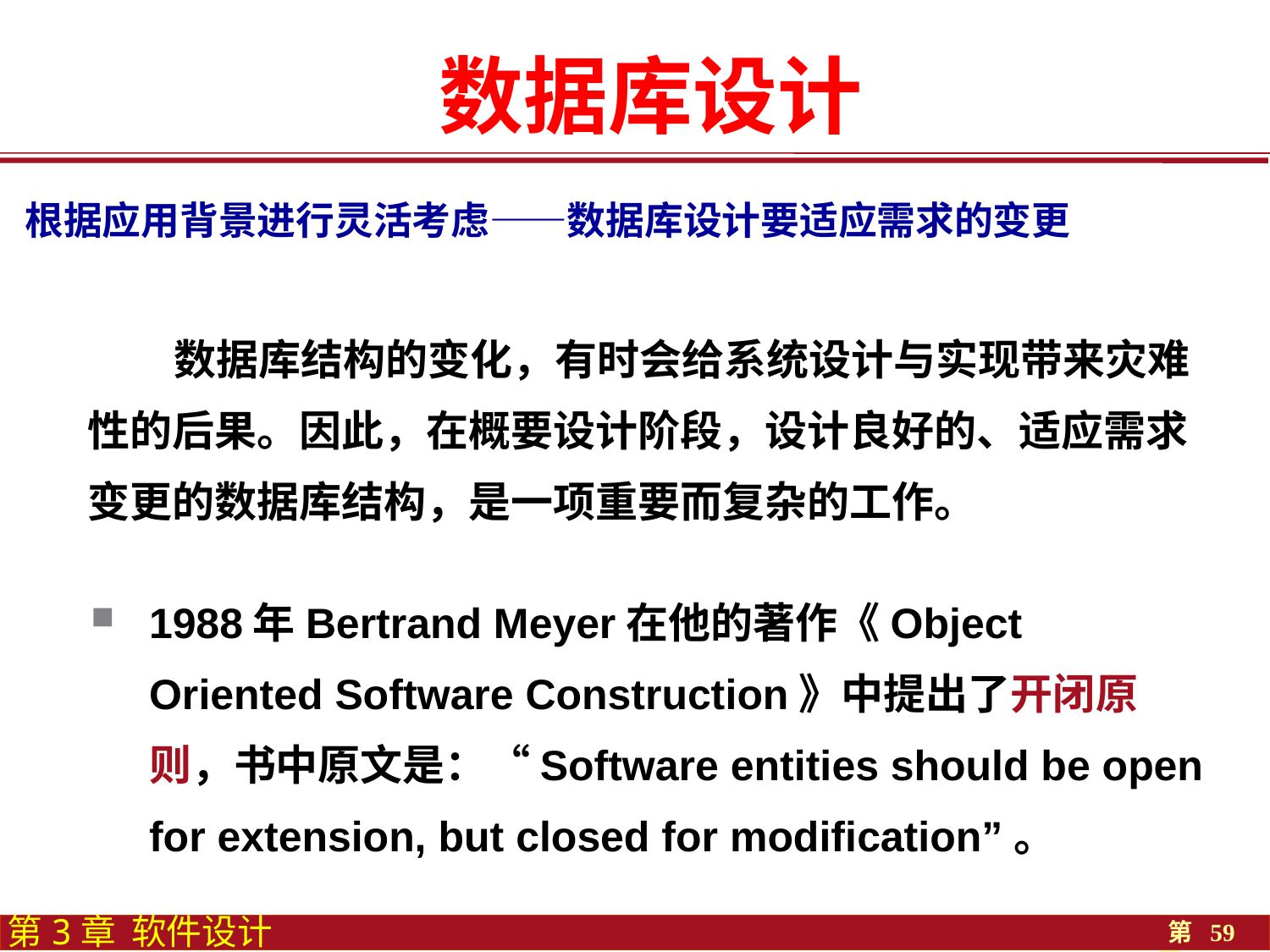

数据库设计
根据应用背景进行灵活考虑——数据库设计要适应需求的变更
        数据库结构的变化，有时会给系统设计与实现带来灾难性的后果。因此，在概要设计阶段，设计良好的、适应需求变更的数据库结构，是一项重要而复杂的工作。
1988年Bertrand Meyer在他的著作《Object Oriented Software Construction》中提出了开闭原则，书中原文是：“Software entities should be open for extension, but closed for modification”。